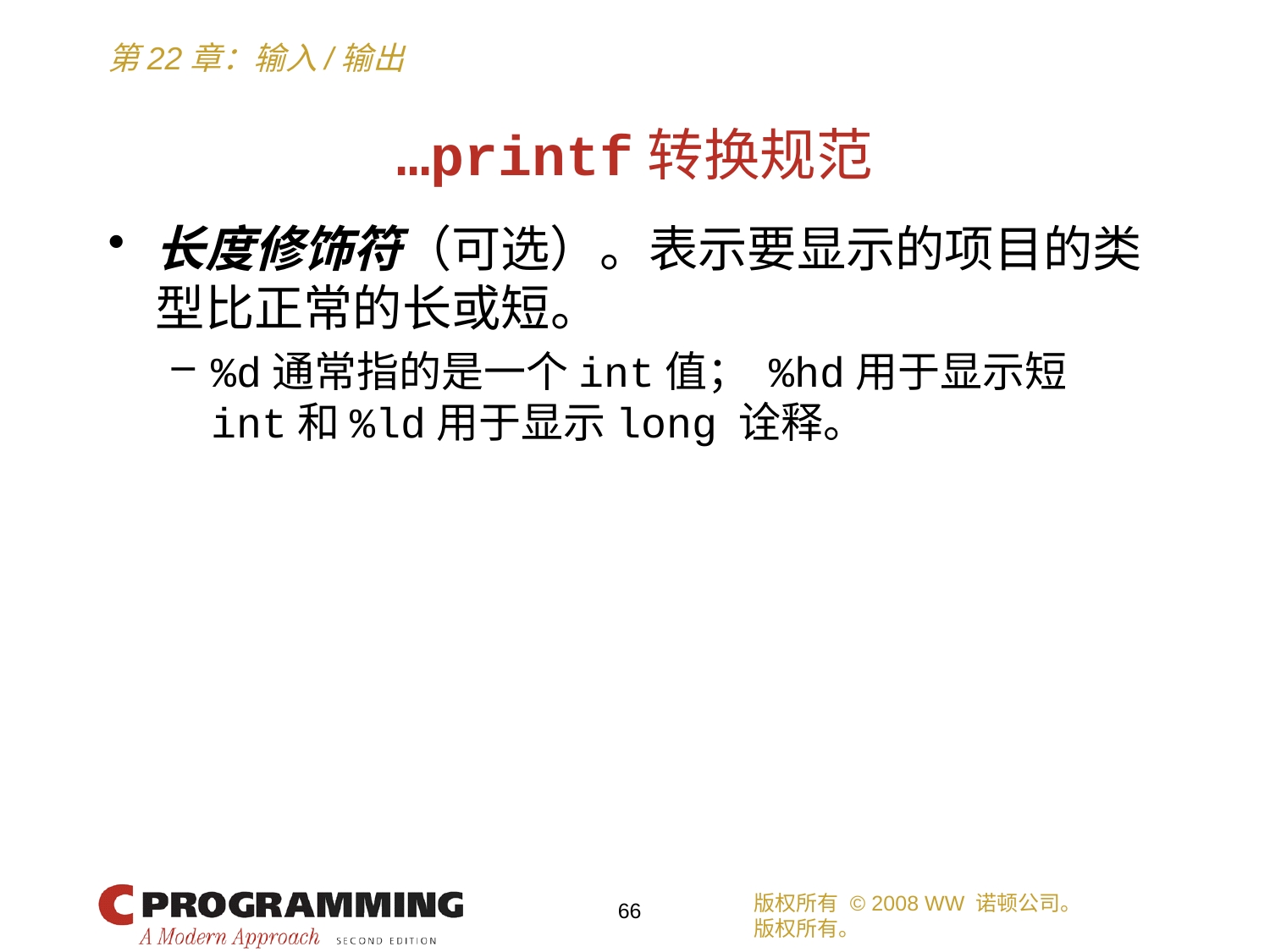

# …printf转换规范
长度修饰符（可选）。表示要显示的项目的类型比正常的长或短。
%d通常指的是一个int值； %hd用于显示短 int和%ld用于显示long 诠释。
版权所有 © 2008 WW 诺顿公司。
版权所有。
66